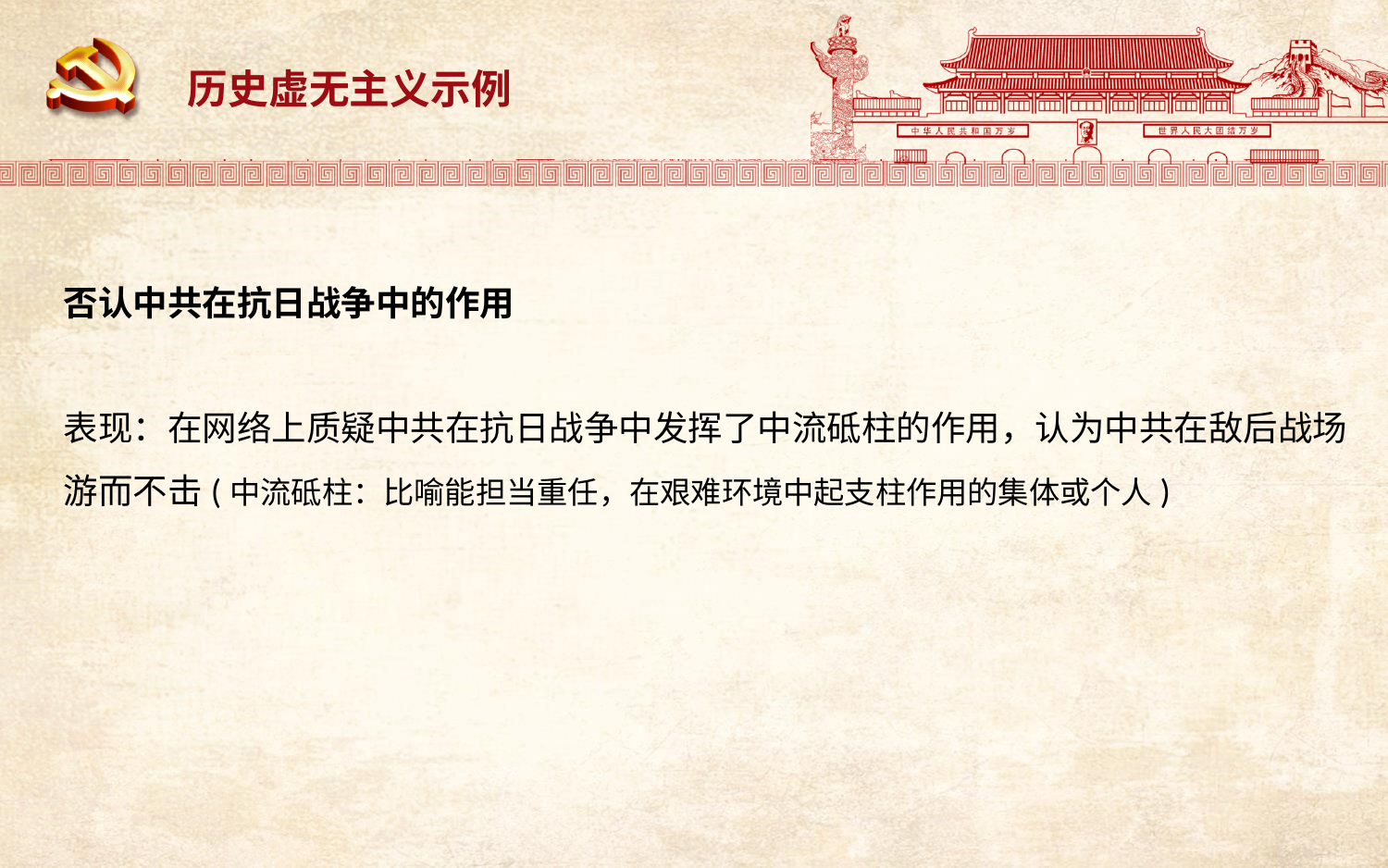

历史虚无主义示例
否认中共在抗日战争中的作用

表现：在网络上质疑中共在抗日战争中发挥了中流砥柱的作用，认为中共在敌后战场游而不击(中流砥柱：比喻能担当重任，在艰难环境中起支柱作用的集体或个人)